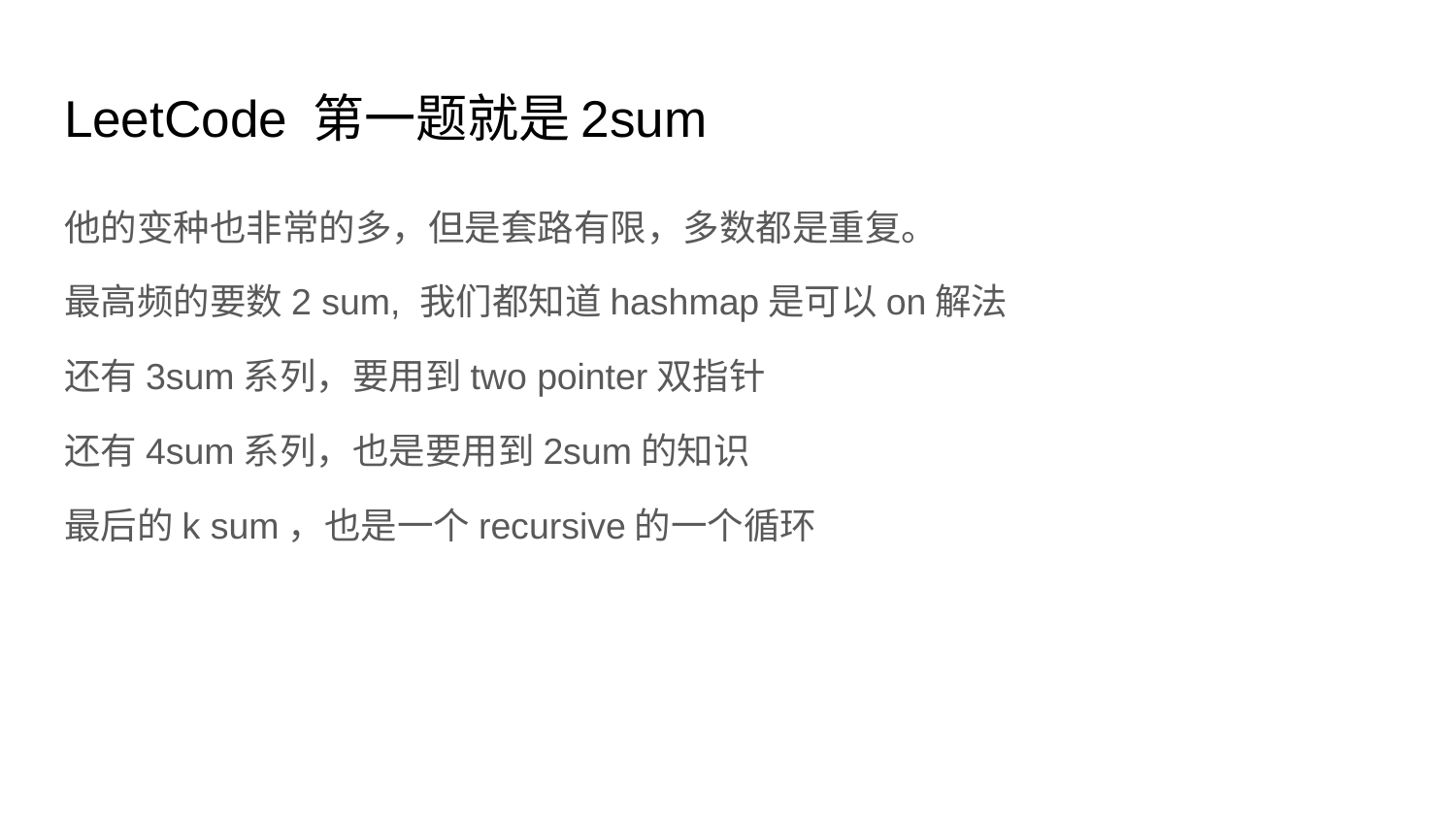

# LeetCode 第一题就是2sum
他的变种也非常的多，但是套路有限，多数都是重复。
最高频的要数2 sum, 我们都知道hashmap是可以on解法
还有3sum系列，要用到two pointer双指针
还有4sum系列，也是要用到2sum的知识
最后的k sum，也是一个recursive的一个循环